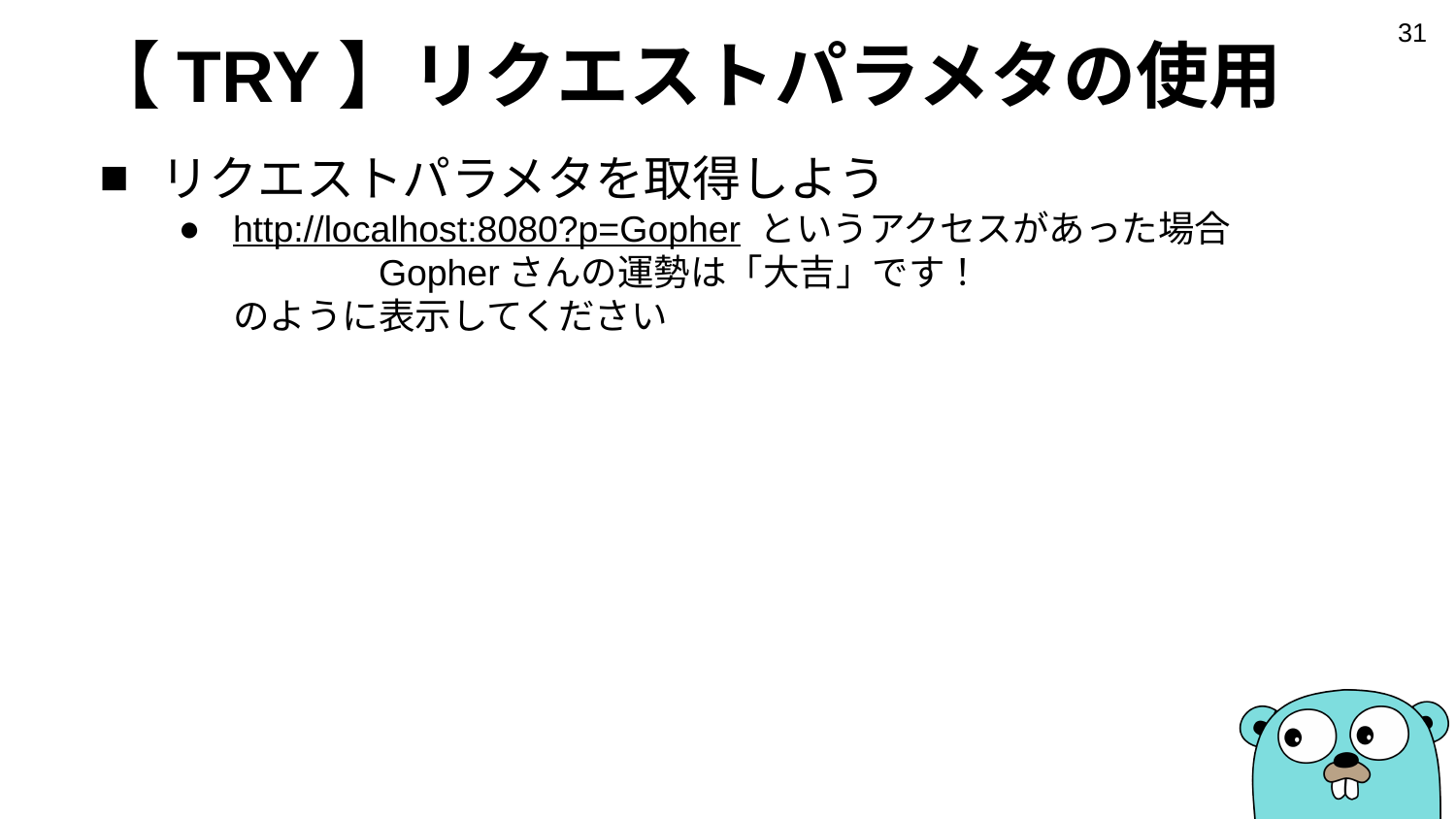

31
# 【TRY】リクエストパラメタの使用
リクエストパラメタを取得しよう
http://localhost:8080?p=Gopher というアクセスがあった場合
	Gopherさんの運勢は「大吉」です！
のように表示してください